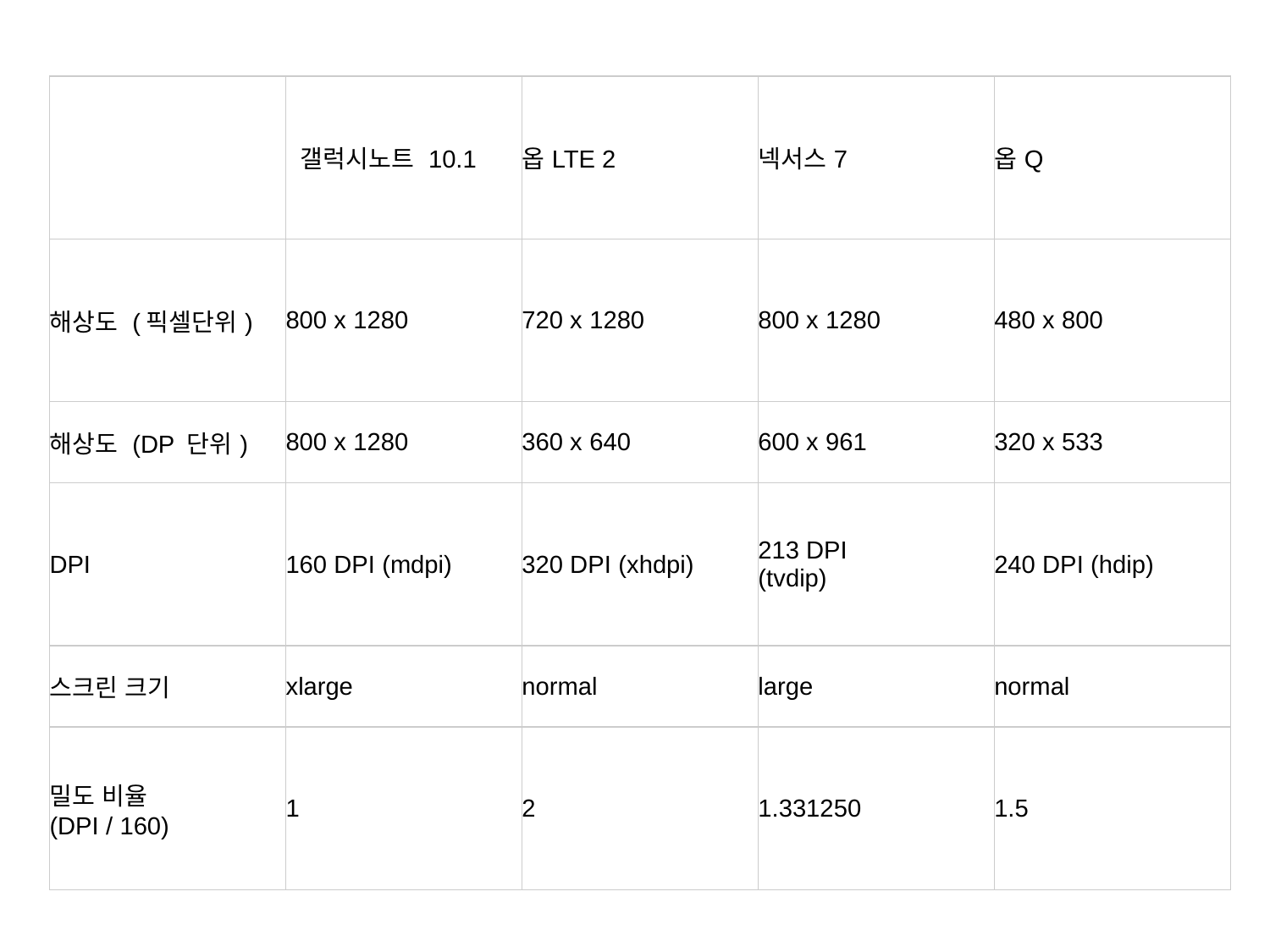

|  | 갤럭시노트 10.1 | 옵LTE 2 | 넥서스7 | 옵Q |
| --- | --- | --- | --- | --- |
| 해상도 (픽셀단위) | 800 x 1280 | 720 x 1280 | 800 x 1280 | 480 x 800 |
| 해상도 (DP 단위) | 800 x 1280 | 360 x 640 | 600 x 961 | 320 x 533 |
| DPI | 160 DPI (mdpi) | 320 DPI (xhdpi) | 213 DPI  (tvdip) | 240 DPI (hdip) |
| 스크린 크기 | xlarge | normal | large | normal |
| 밀도 비율 (DPI / 160) | 1 | 2 | 1.331250 | 1.5 |